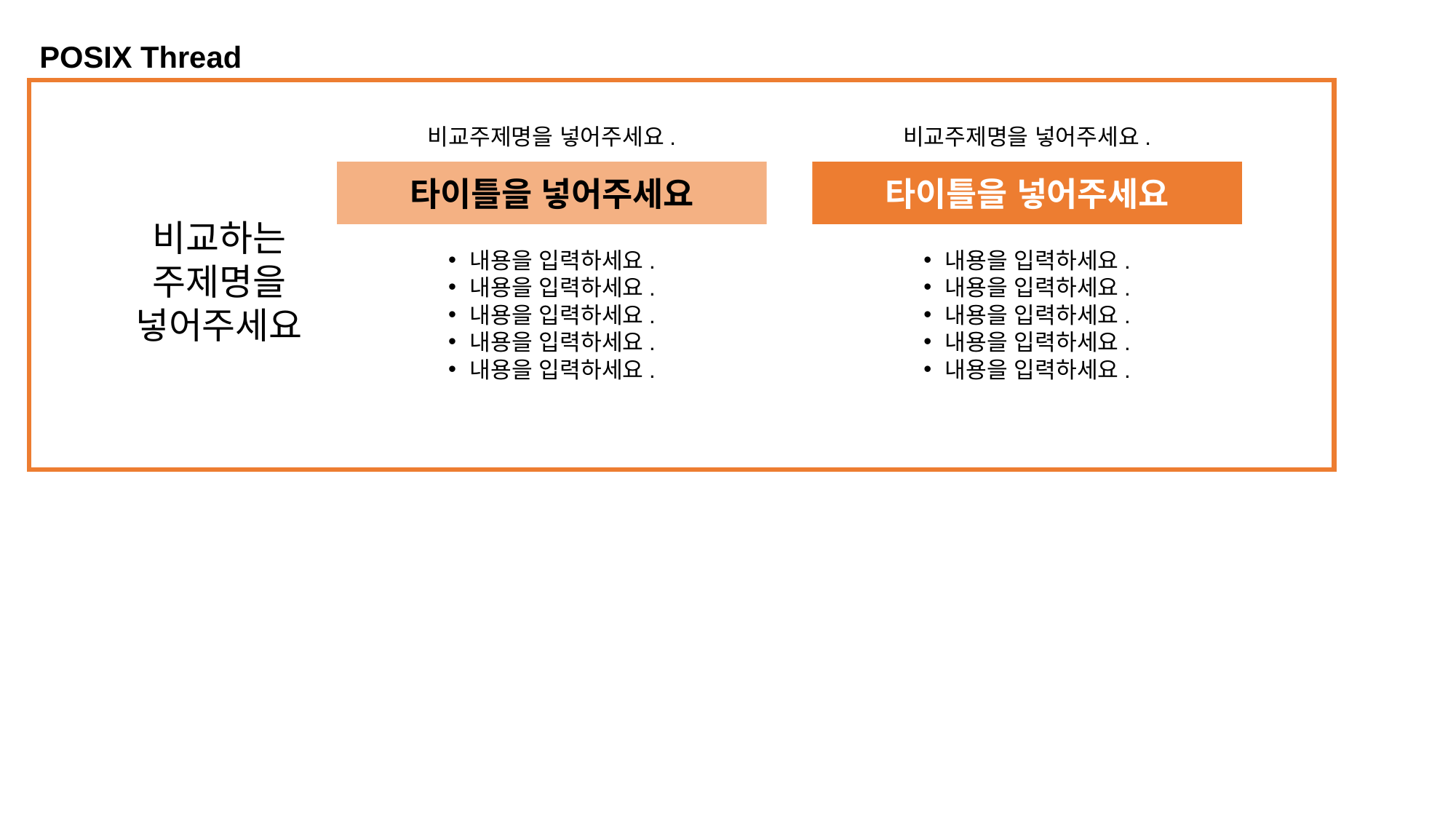

POSIX Thread

비교주제명을 넣어주세요.
비교주제명을 넣어주세요.
타이틀을 넣어주세요
타이틀을 넣어주세요
비교하는
주제명을
넣어주세요
내용을 입력하세요.
내용을 입력하세요.
내용을 입력하세요.
내용을 입력하세요.
내용을 입력하세요.
내용을 입력하세요.
내용을 입력하세요.
내용을 입력하세요.
내용을 입력하세요.
내용을 입력하세요.